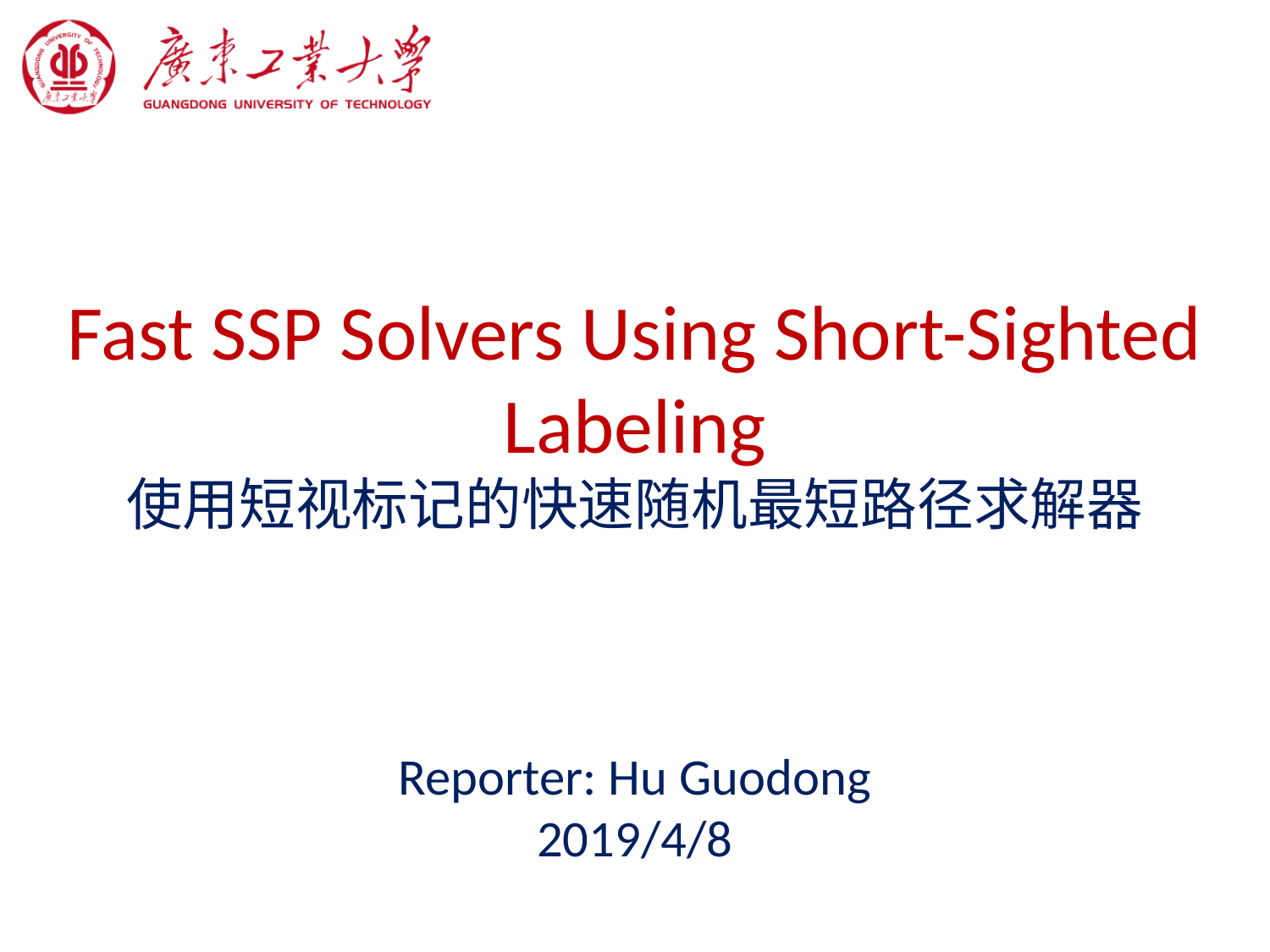

# Fast SSP Solvers Using Short-Sighted Labeling 使用短视标记的快速随机最短路径求解器
Reporter: Hu Guodong
2019/4/8